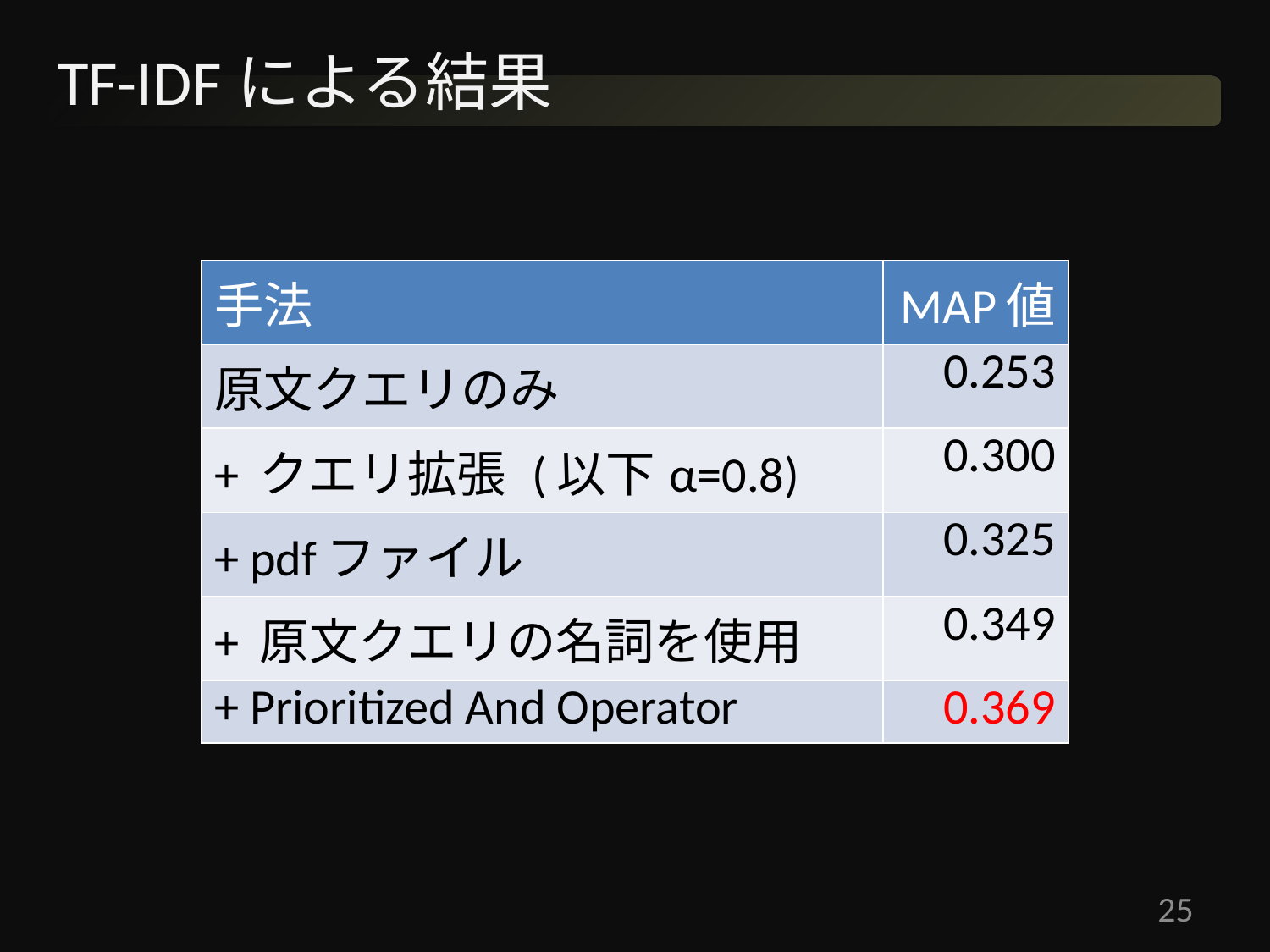

# TF-IDFによる結果
| 手法 | MAP値 |
| --- | --- |
| 原文クエリのみ | 0.253 |
| + クエリ拡張 (以下α=0.8) | 0.300 |
| + pdfファイル | 0.325 |
| + 原文クエリの名詞を使用 | 0.349 |
| + Prioritized And Operator | 0.369 |
25